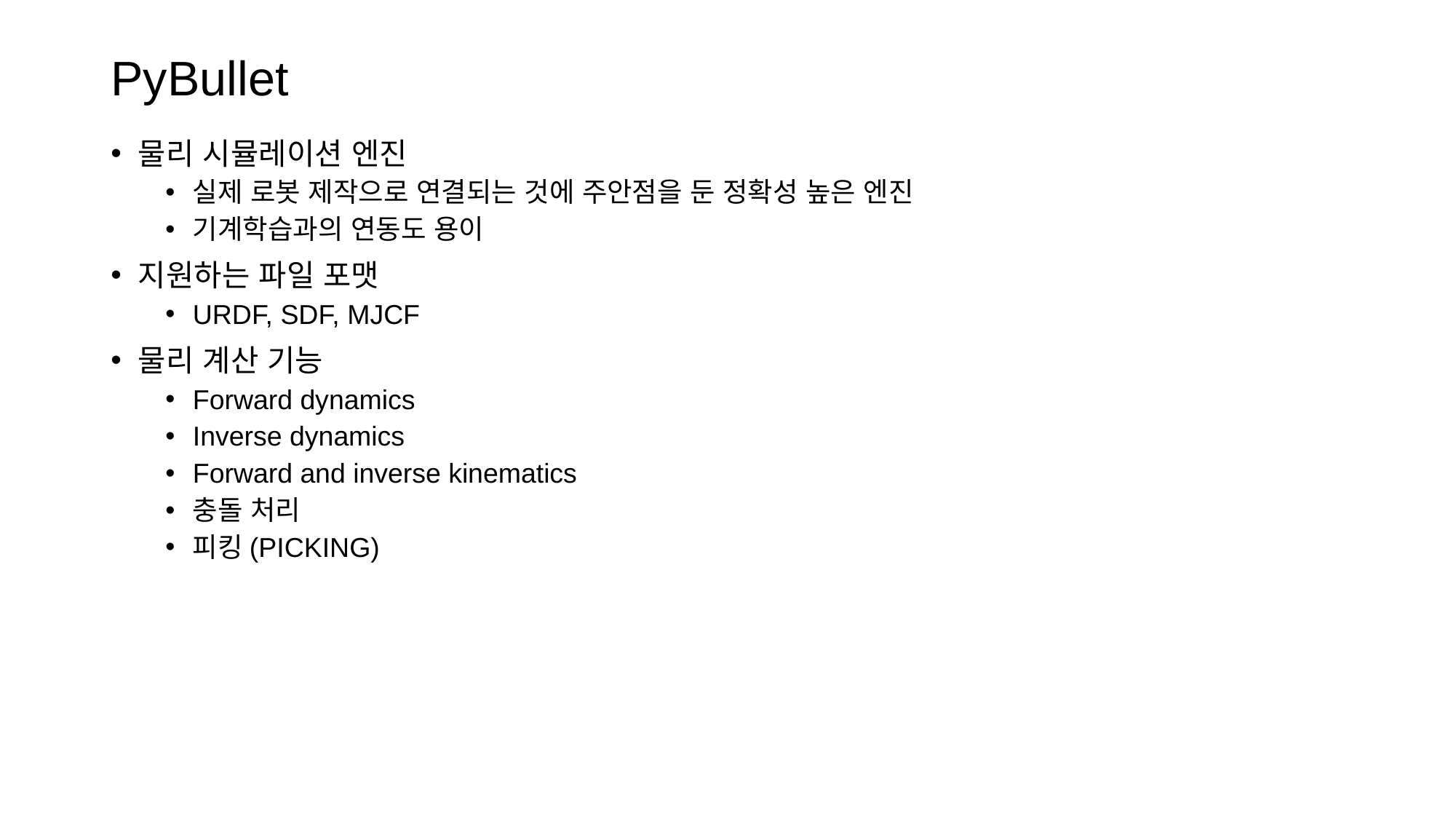

# PyBullet
물리 시뮬레이션 엔진
실제 로봇 제작으로 연결되는 것에 주안점을 둔 정확성 높은 엔진
기계학습과의 연동도 용이
지원하는 파일 포맷
URDF, SDF, MJCF
물리 계산 기능
Forward dynamics
Inverse dynamics
Forward and inverse kinematics
충돌 처리
피킹(PICKING)